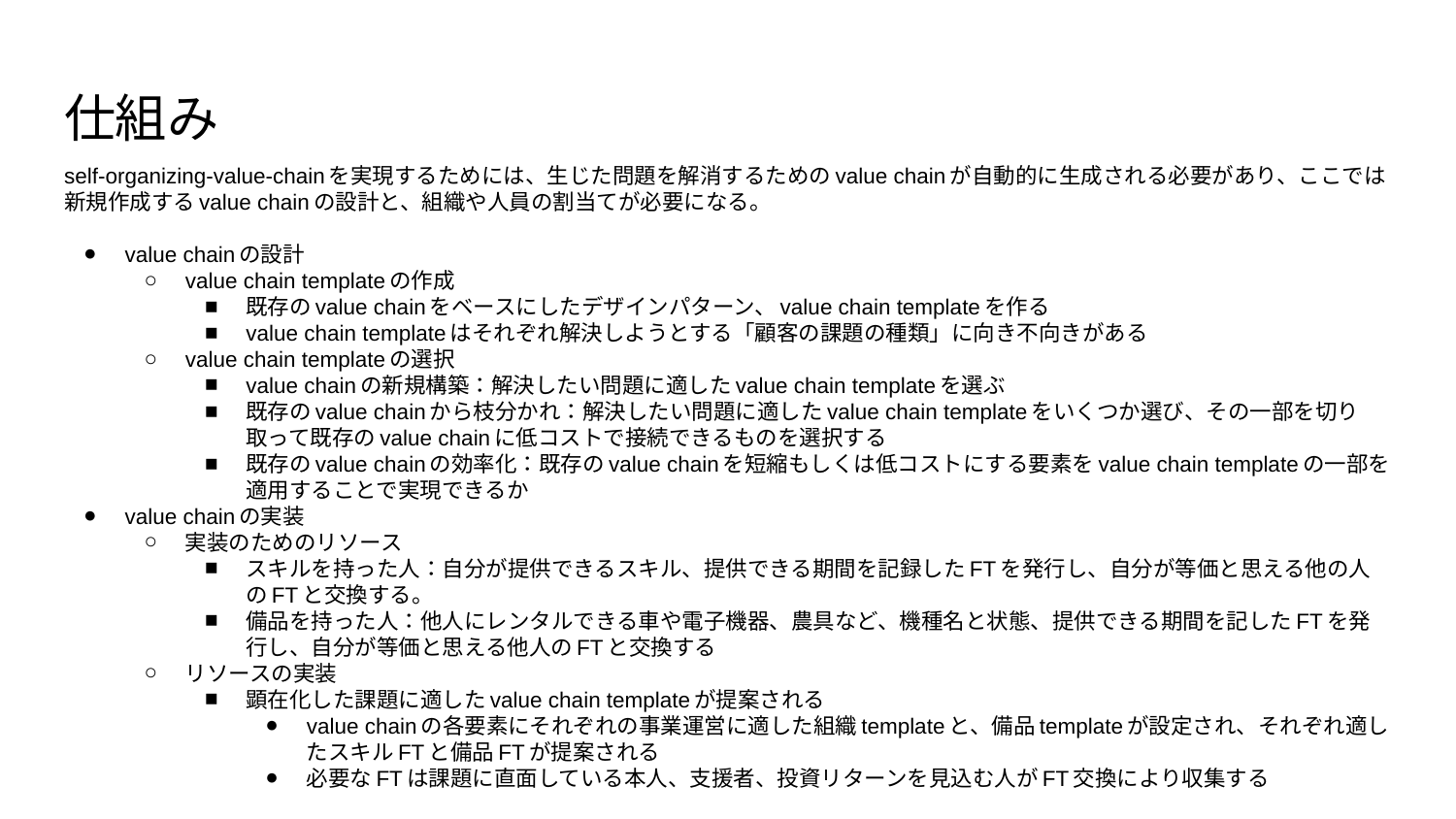

# 仕組み
self-organizing-value-chainを実現するためには、生じた問題を解消するためのvalue chainが自動的に生成される必要があり、ここでは新規作成するvalue chainの設計と、組織や人員の割当てが必要になる。

value chainの設計
value chain templateの作成
既存のvalue chainをベースにしたデザインパターン、value chain templateを作る
value chain templateはそれぞれ解決しようとする「顧客の課題の種類」に向き不向きがある
value chain templateの選択
value chainの新規構築：解決したい問題に適したvalue chain templateを選ぶ
既存のvalue chainから枝分かれ：解決したい問題に適したvalue chain templateをいくつか選び、その一部を切り取って既存のvalue chainに低コストで接続できるものを選択する
既存のvalue chainの効率化：既存のvalue chainを短縮もしくは低コストにする要素をvalue chain templateの一部を適用することで実現できるか
value chainの実装
実装のためのリソース
スキルを持った人：自分が提供できるスキル、提供できる期間を記録したFTを発行し、自分が等価と思える他の人のFTと交換する。
備品を持った人：他人にレンタルできる車や電子機器、農具など、機種名と状態、提供できる期間を記したFTを発行し、自分が等価と思える他人のFTと交換する
リソースの実装
顕在化した課題に適したvalue chain templateが提案される
value chainの各要素にそれぞれの事業運営に適した組織templateと、備品templateが設定され、それぞれ適したスキルFTと備品FTが提案される
必要なFTは課題に直面している本人、支援者、投資リターンを見込む人がFT交換により収集する